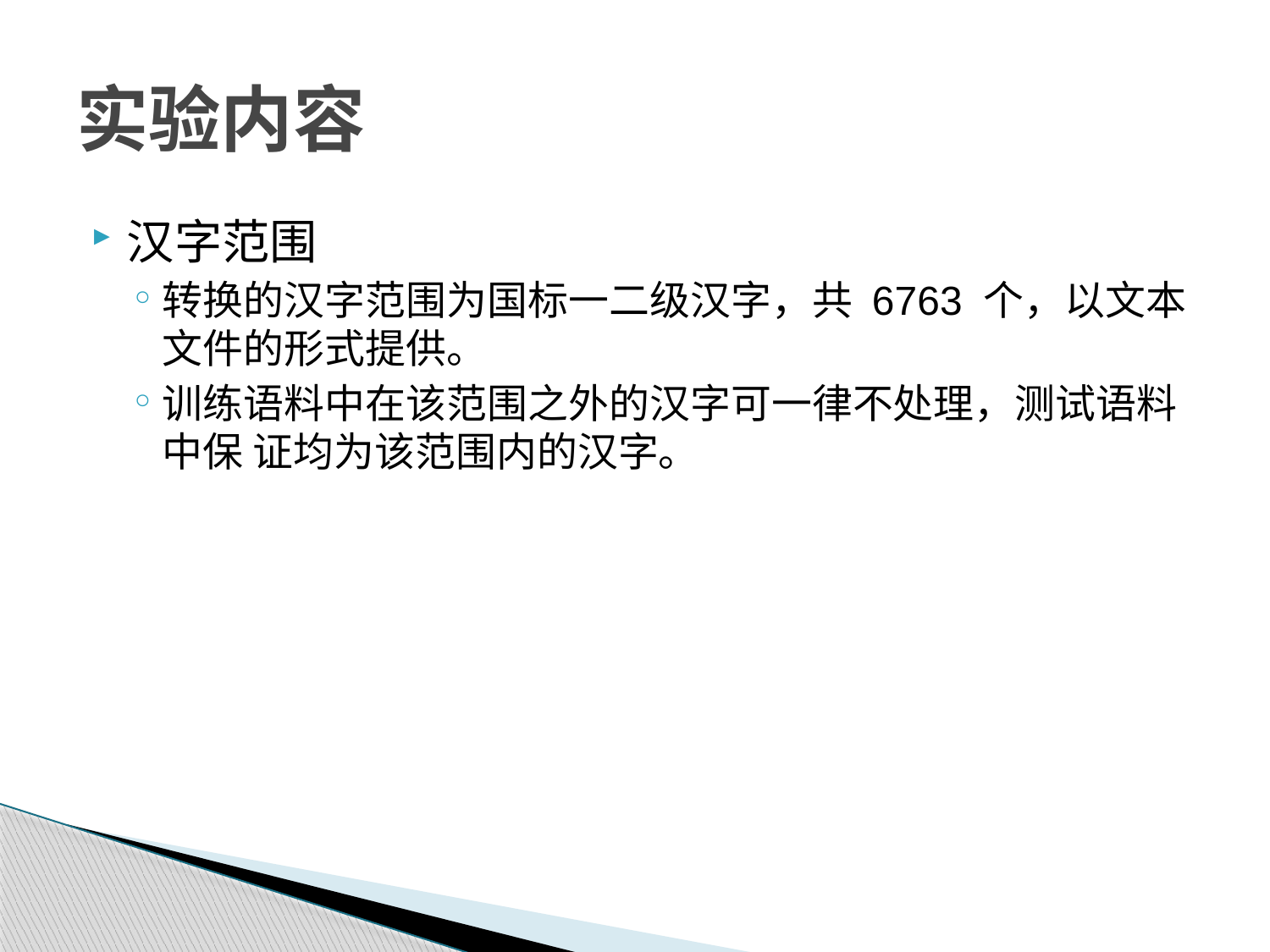

# 实验内容
汉字范围
转换的汉字范围为国标一二级汉字，共 6763 个，以文本文件的形式提供。
训练语料中在该范围之外的汉字可一律不处理，测试语料中保 证均为该范围内的汉字。